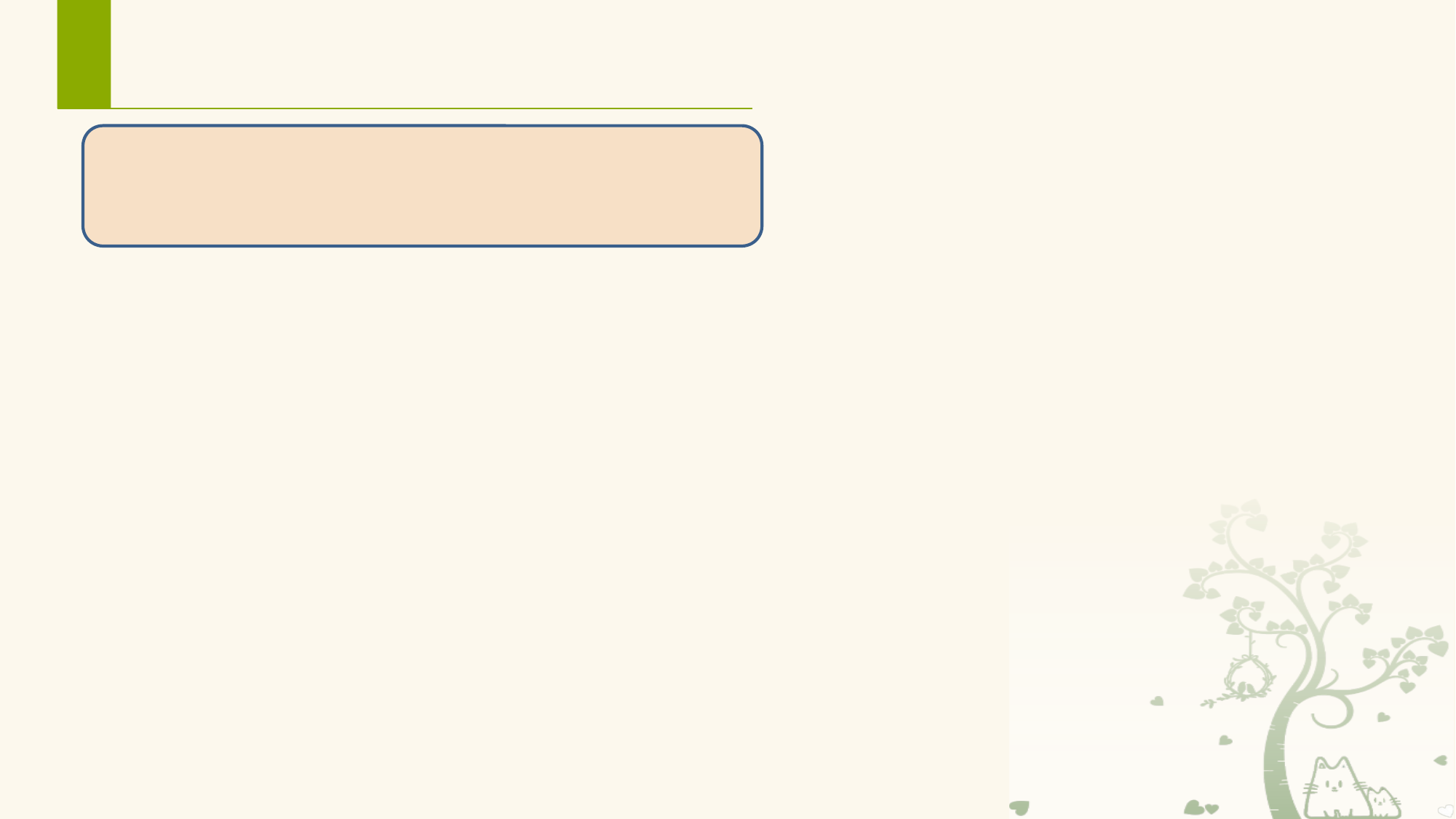

# Android 开发
应用开发
Java语言，调用框架层标准API
框架开发
Java语言，对FrameWork进行封装
系统开发
C/C++，系统库及Android运行时环境
驱动开发
Linux内核层开发